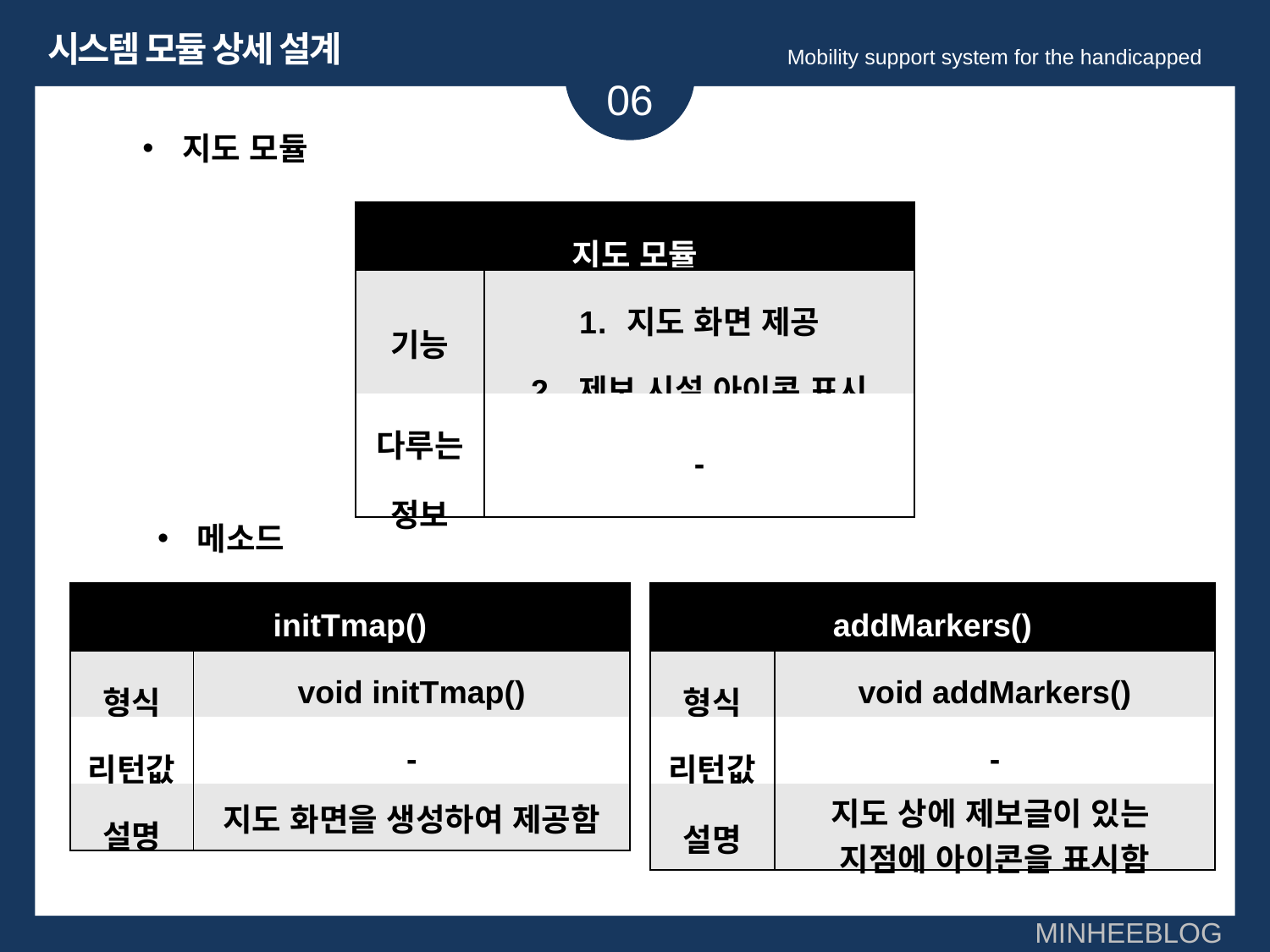

시스템 모듈 상세 설계
Mobility support system for the handicapped
06

지도 모듈
| 지도 모듈 |  |
| --- | --- |
| 기능 | 지도 화면 제공 제보 시설 아이콘 표시 |
| 다루는 정보 | - |
메소드
| initTmap() |  |
| --- | --- |
| 형식 | void initTmap() |
| 리턴값 | - |
| 설명 | 지도 화면을 생성하여 제공함 |
| addMarkers() |  |
| --- | --- |
| 형식 | void addMarkers() |
| 리턴값 | - |
| 설명 | 지도 상에 제보글이 있는 지점에 아이콘을 표시함 |
MINHEEBLOG